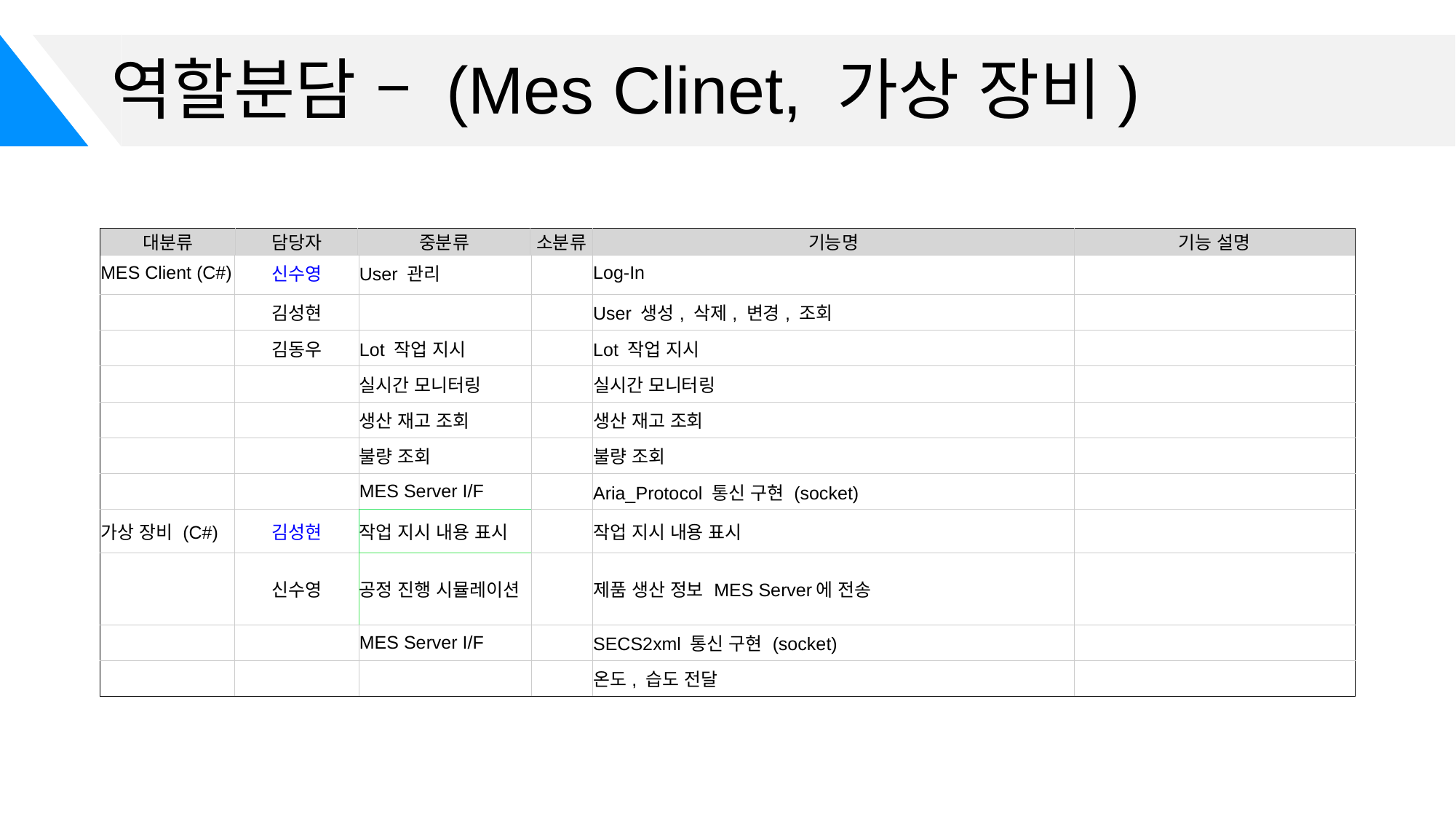

# 역할분담 – (Mes Clinet, 가상 장비)

| 대분류 | 담당자 | 중분류 | 소분류 | 기능명 | 기능 설명 |
| --- | --- | --- | --- | --- | --- |
| MES Client (C#) | 신수영 | User 관리 |  | Log-In |  |
| --- | --- | --- | --- | --- | --- |
|  | 김성현 |  |  | User 생성, 삭제, 변경, 조회 |  |
|  | 김동우 | Lot 작업 지시 |  | Lot 작업 지시 |  |
|  |  | 실시간 모니터링 |  | 실시간 모니터링 |  |
|  |  | 생산 재고 조회 |  | 생산 재고 조회 |  |
|  |  | 불량 조회 |  | 불량 조회 |  |
|  |  | MES Server I/F |  | Aria\_Protocol 통신 구현 (socket) |  |
| 가상 장비 (C#) | 김성현 | 작업 지시 내용 표시 |  | 작업 지시 내용 표시 |  |
|  | 신수영 | 공정 진행 시뮬레이션 |  | 제품 생산 정보 MES Server에 전송 |  |
|  |  | MES Server I/F |  | SECS2xml 통신 구현 (socket) |  |
|  |  |  |  | 온도, 습도 전달 |  |